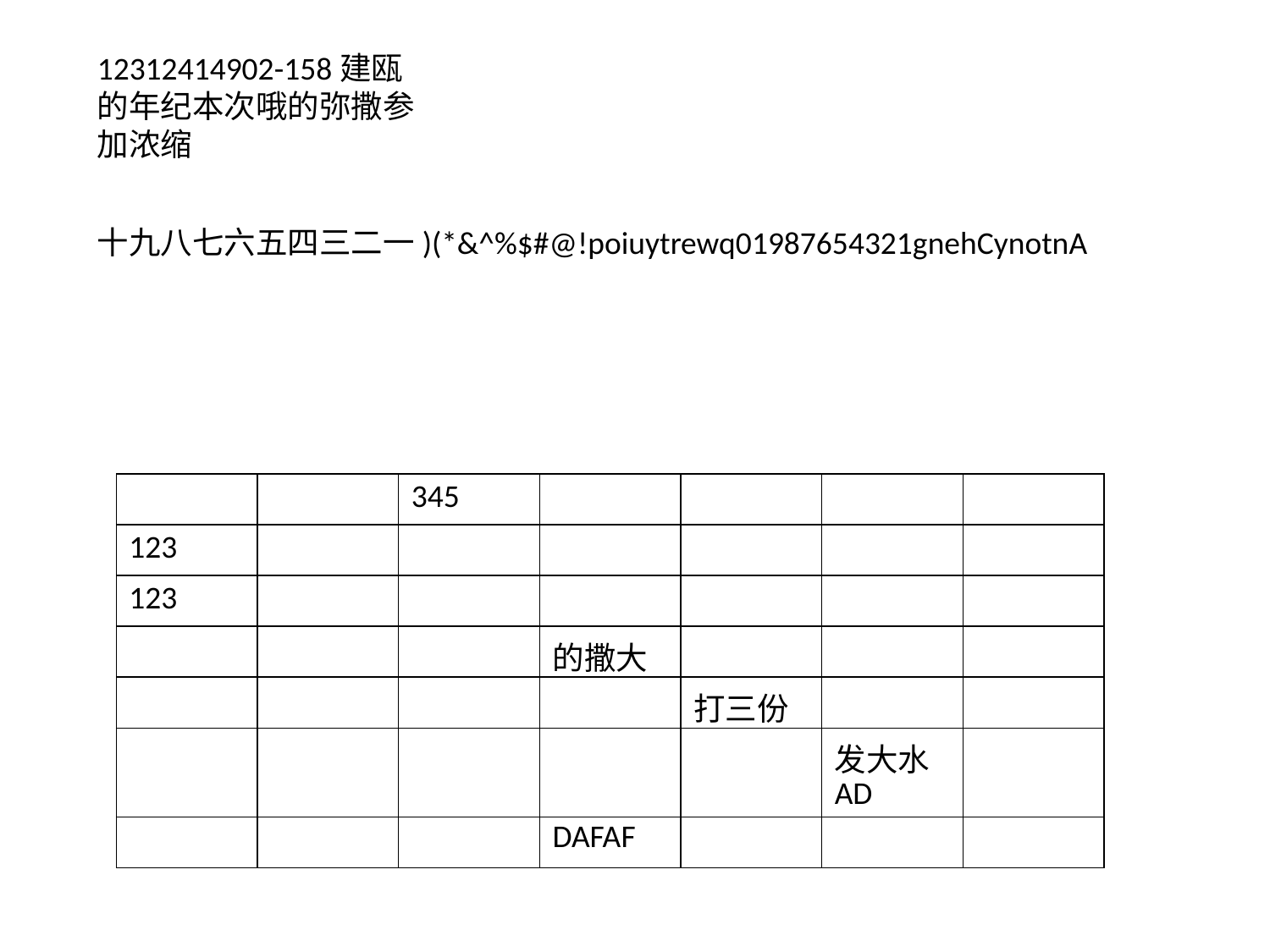

12312414902-158建瓯的年纪本次哦的弥撒参加浓缩
十九八七六五四三二一)(*&^%$#@!poiuytrewq01987654321gnehCynotnA
|  |  | 345 |  |  |  |  |
| --- | --- | --- | --- | --- | --- | --- |
| 123 |  |  |  |  |  |  |
| 123 |  |  |  |  |  |  |
|  |  |  | 的撒大 |  |  |  |
|  |  |  |  | 打三份 |  |  |
|  |  |  |  |  | 发大水AD |  |
|  |  |  | DAFAF |  |  |  |